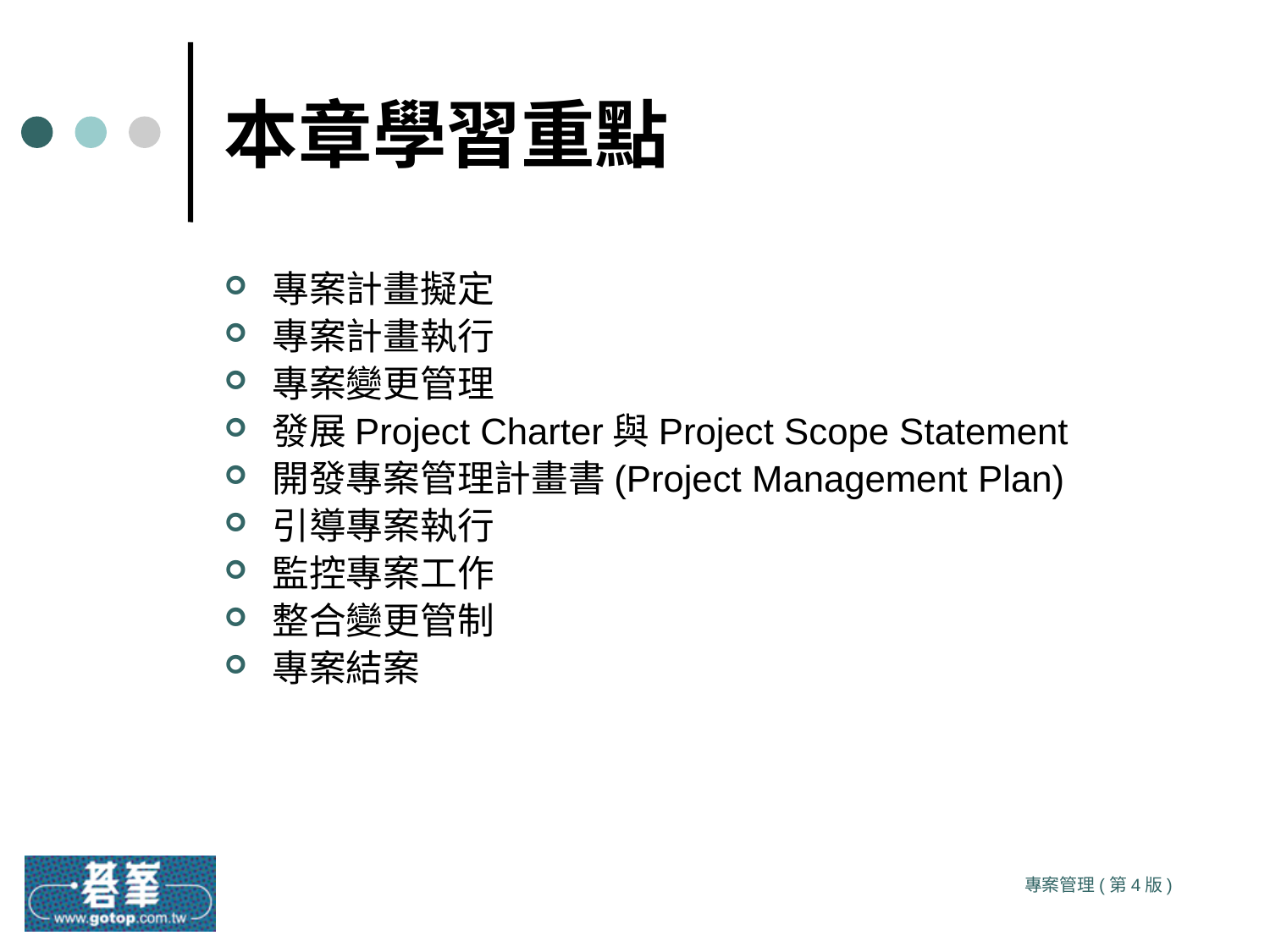

# 本章學習重點
專案計畫擬定
專案計畫執行
專案變更管理
發展Project Charter與Project Scope Statement
開發專案管理計畫書(Project Management Plan)
引導專案執行
監控專案工作
整合變更管制
專案結案
專案管理(第4版)